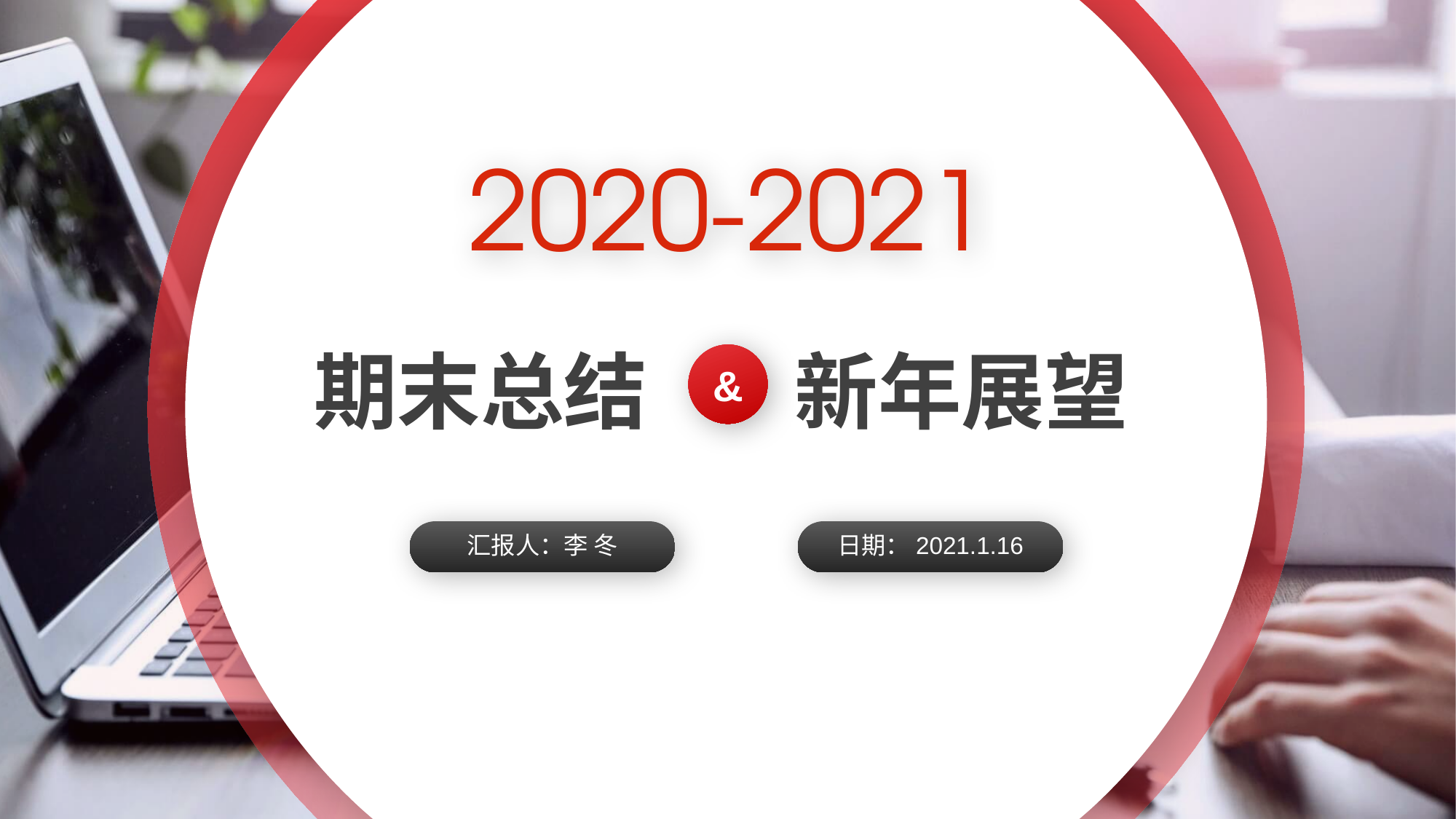

2020-2021
期末总结
新年展望
&

汇报人：李 冬

日期：2021.1.16